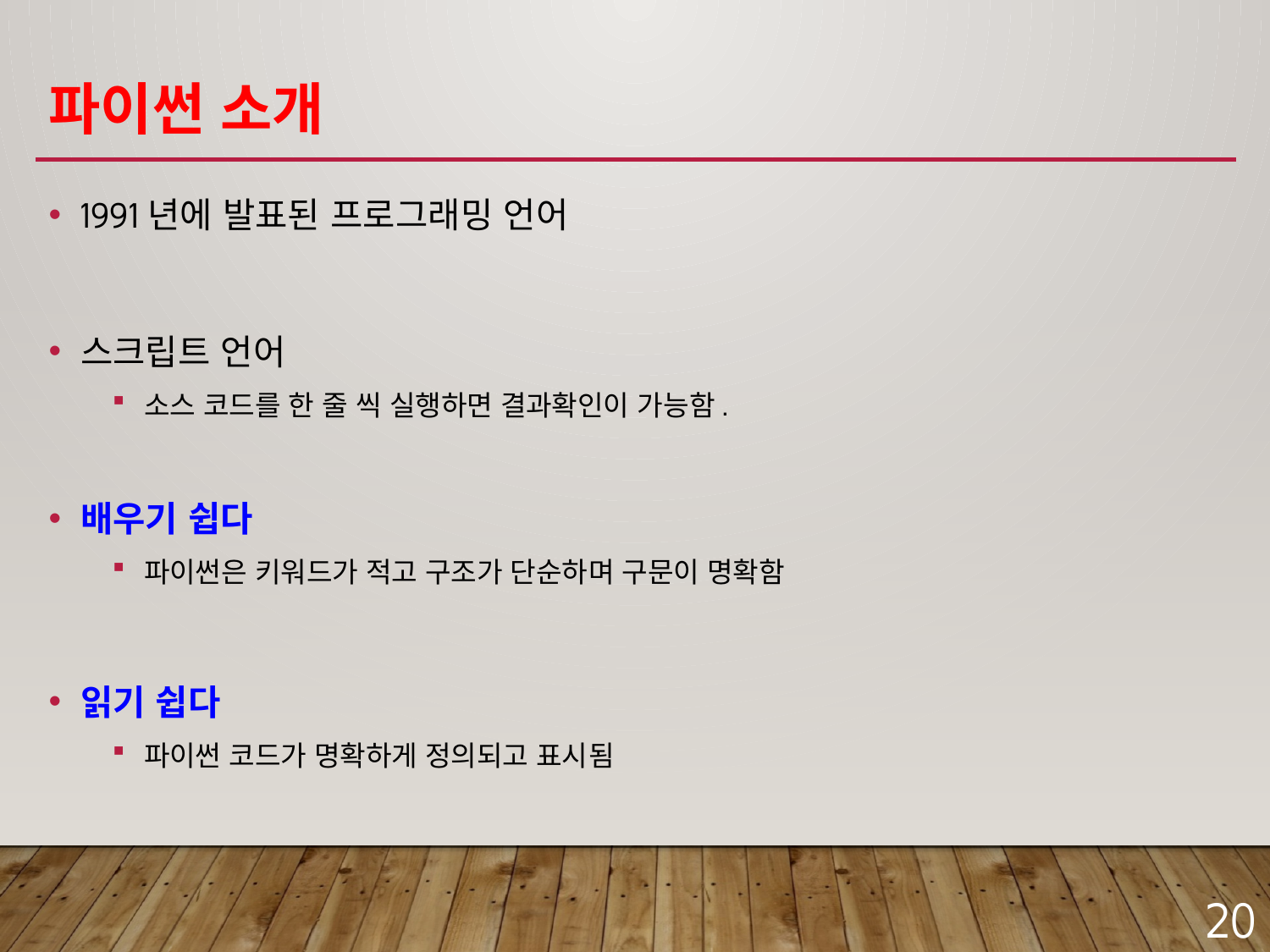

# 파이썬 소개
1991년에 발표된 프로그래밍 언어

스크립트 언어
소스 코드를 한 줄 씩 실행하면 결과확인이 가능함.

배우기 쉽다
파이썬은 키워드가 적고 구조가 단순하며 구문이 명확함

읽기 쉽다
파이썬 코드가 명확하게 정의되고 표시됨